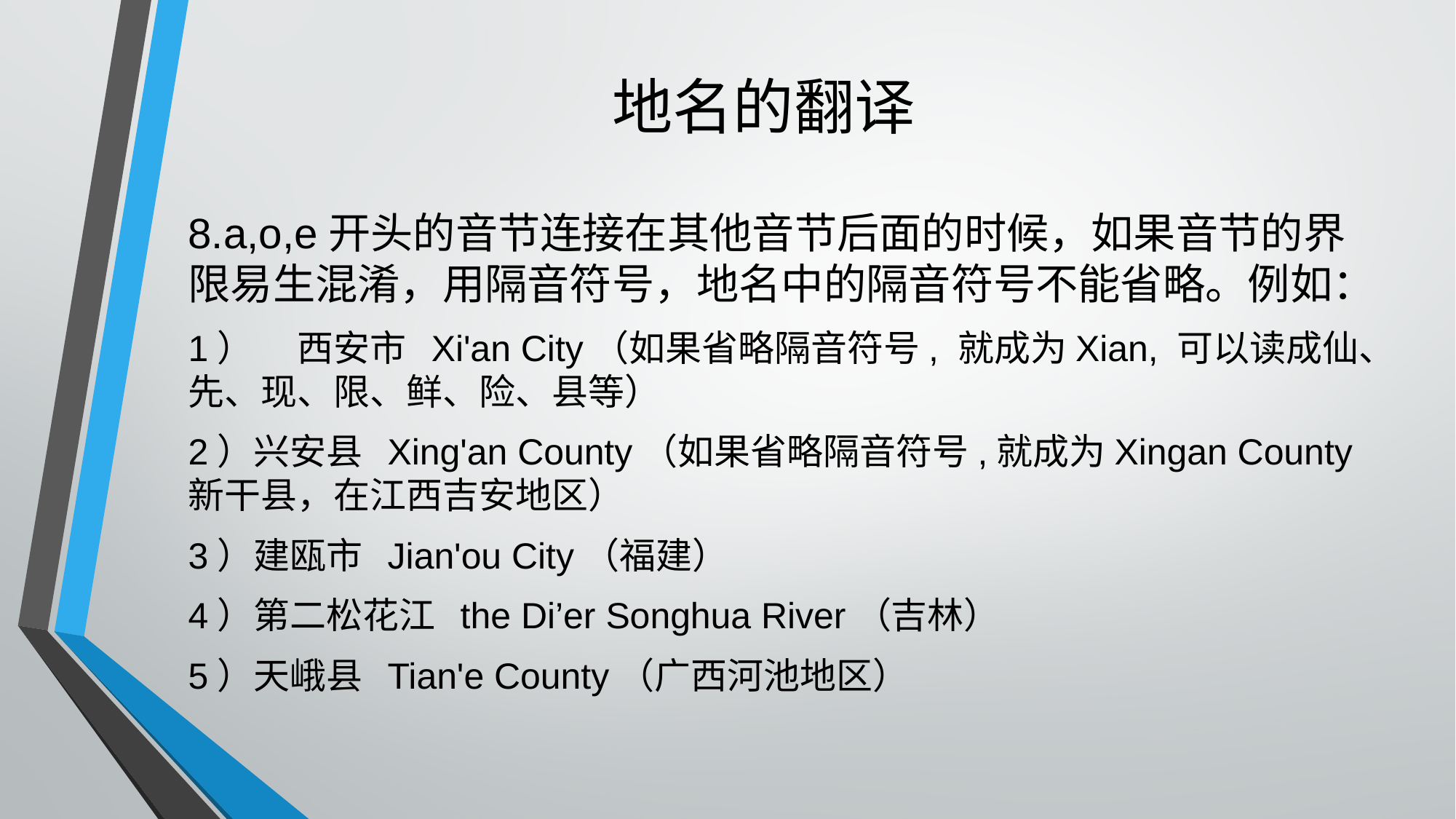

# 地名的翻译
8.a,o,e开头的音节连接在其他音节后面的时候，如果音节的界限易生混淆，用隔音符号，地名中的隔音符号不能省略。例如：
1）	西安市  Xi'an City（如果省略隔音符号, 就成为Xian, 可以读成仙、先、现、限、鲜、险、县等）
2）兴安县  Xing'an County（如果省略隔音符号,就成为Xingan County新干县，在江西吉安地区）
3）建瓯市  Jian'ou City（福建）
4）第二松花江  the Di’er Songhua River（吉林）
5）天峨县  Tian'e County（广西河池地区）